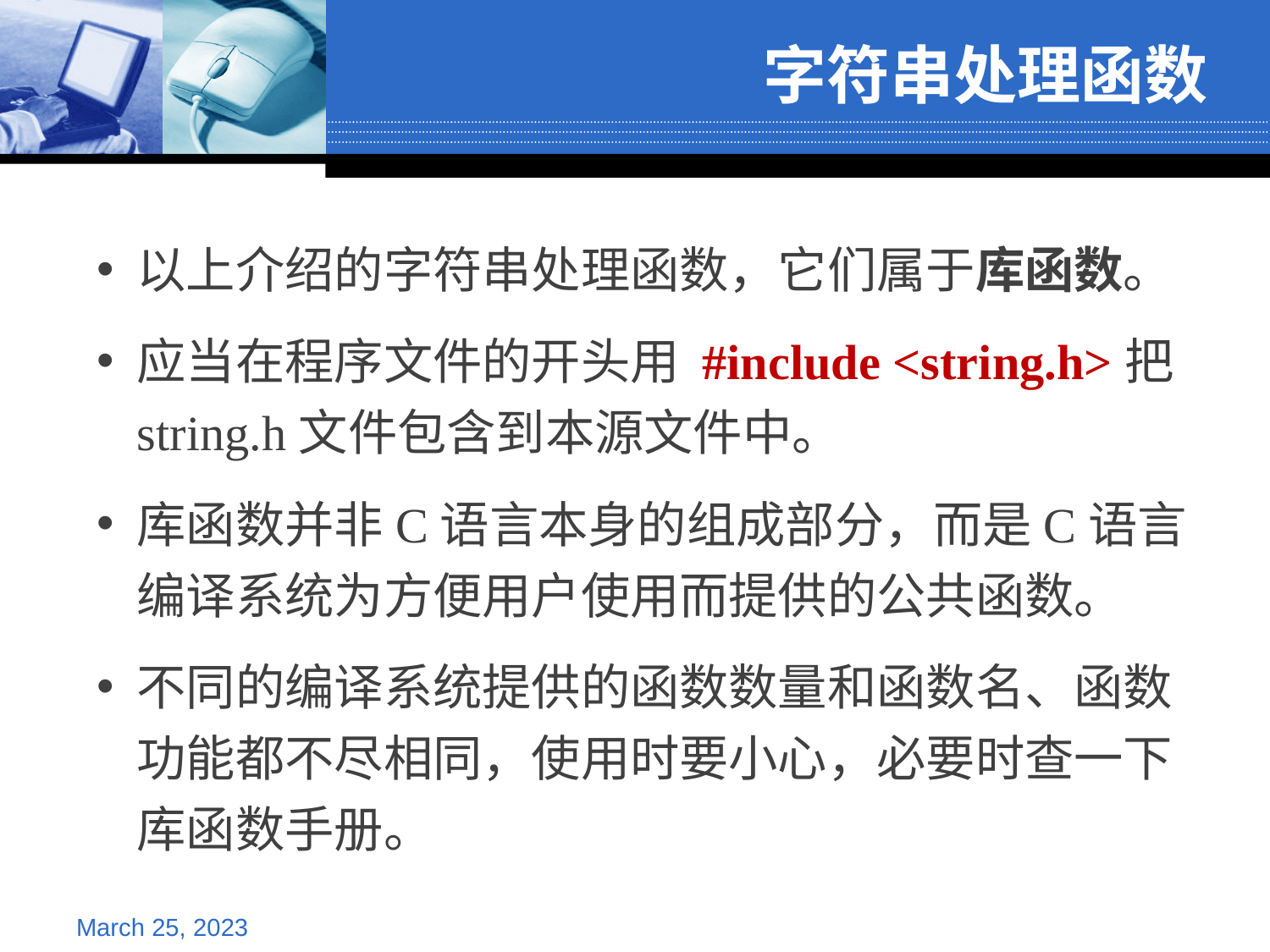

字符串处理函数
以上介绍的字符串处理函数，它们属于库函数。
应当在程序文件的开头用 #include <string.h>把string.h文件包含到本源文件中。
库函数并非C语言本身的组成部分，而是C语言编译系统为方便用户使用而提供的公共函数。
不同的编译系统提供的函数数量和函数名、函数功能都不尽相同，使用时要小心，必要时查一下库函数手册。
March 25, 2023